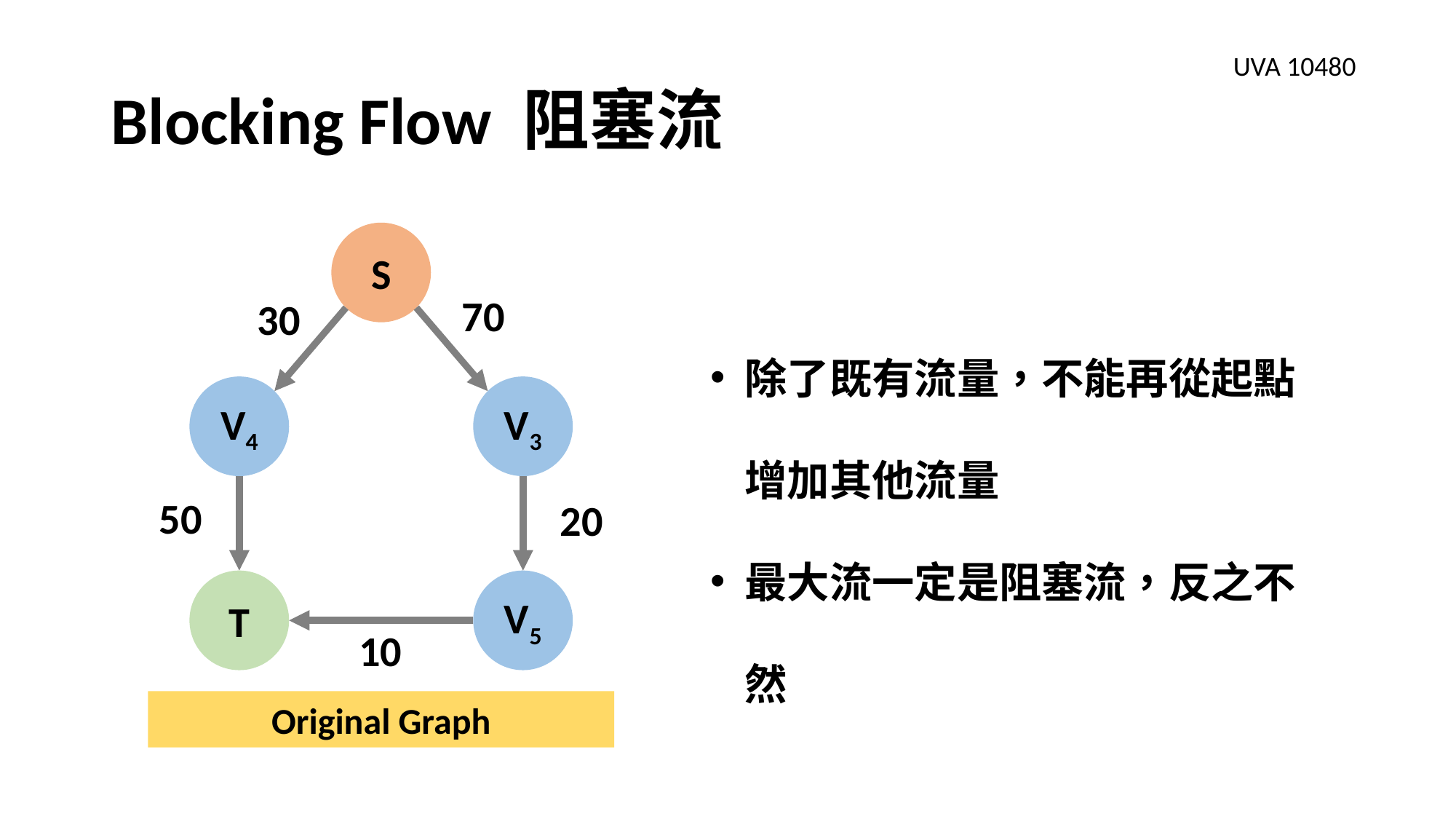

# Blocking Flow 阻塞流
UVA 10480
S
70
30
除了既有流量，不能再從起點增加其他流量
最大流一定是阻塞流，反之不然
V4
V3
50
20
V5
T
10
Original Graph